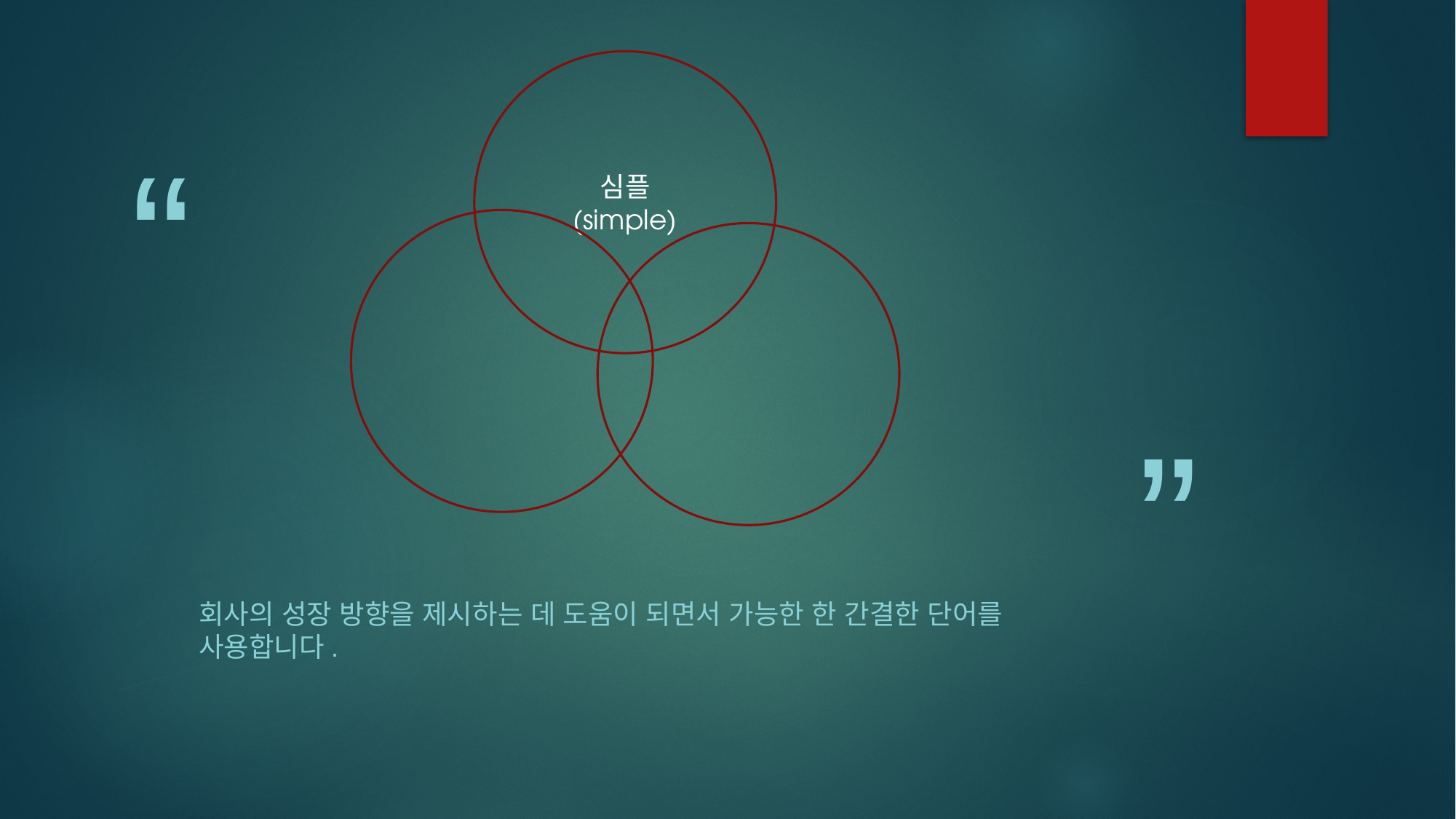

심플
(simple)

회사의 성장 방향을 제시하는 데 도움이 되면서 가능한 한 간결한 단어를 사용합니다.